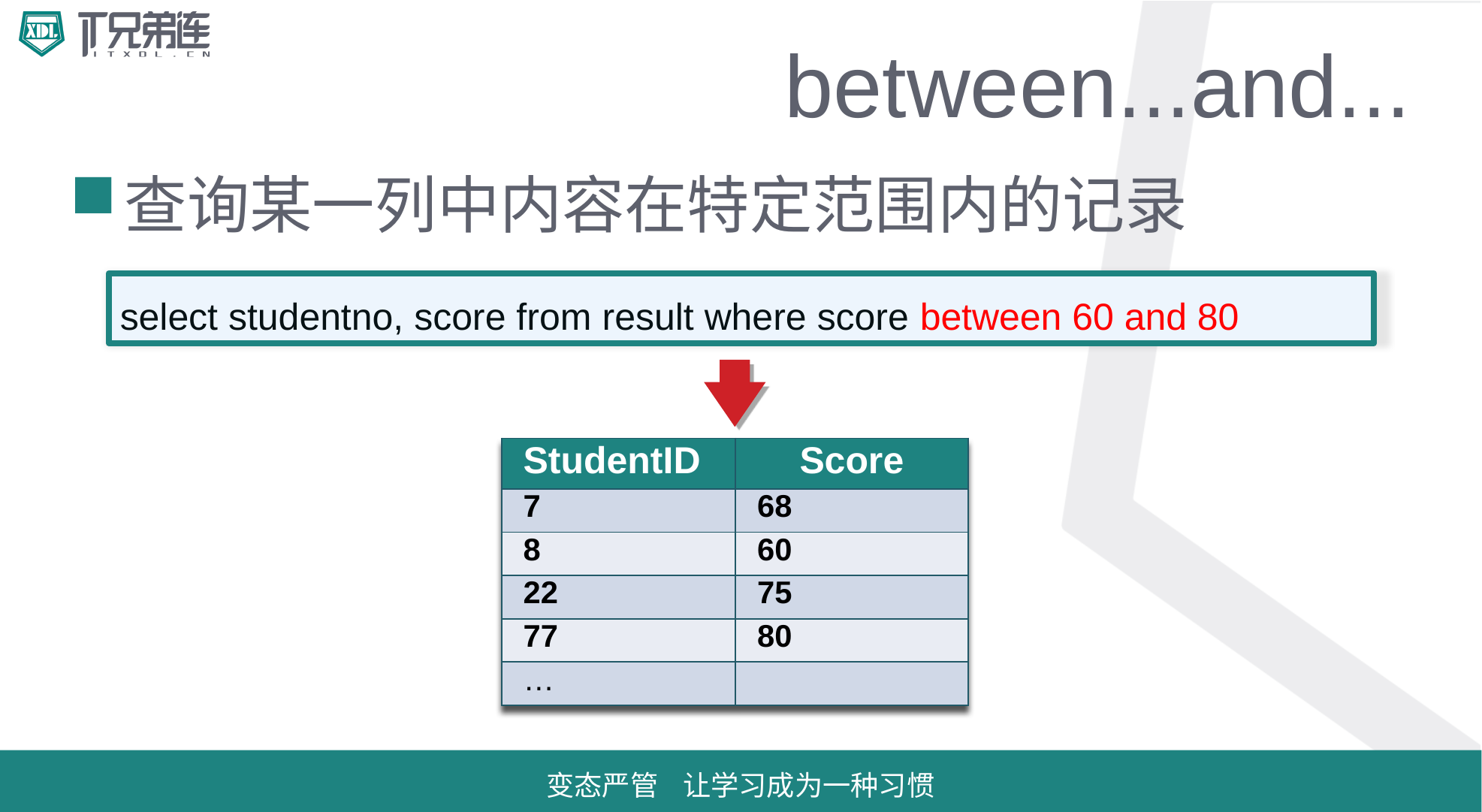

# between...and...
查询某一列中内容在特定范围内的记录

select studentno, score from result where score between 60 and 80

| StudentID | Score |
| --- | --- |
| 7 | 68 |
| 8 | 60 |
| 22 | 75 |
| 77 | 80 |
| … |  |